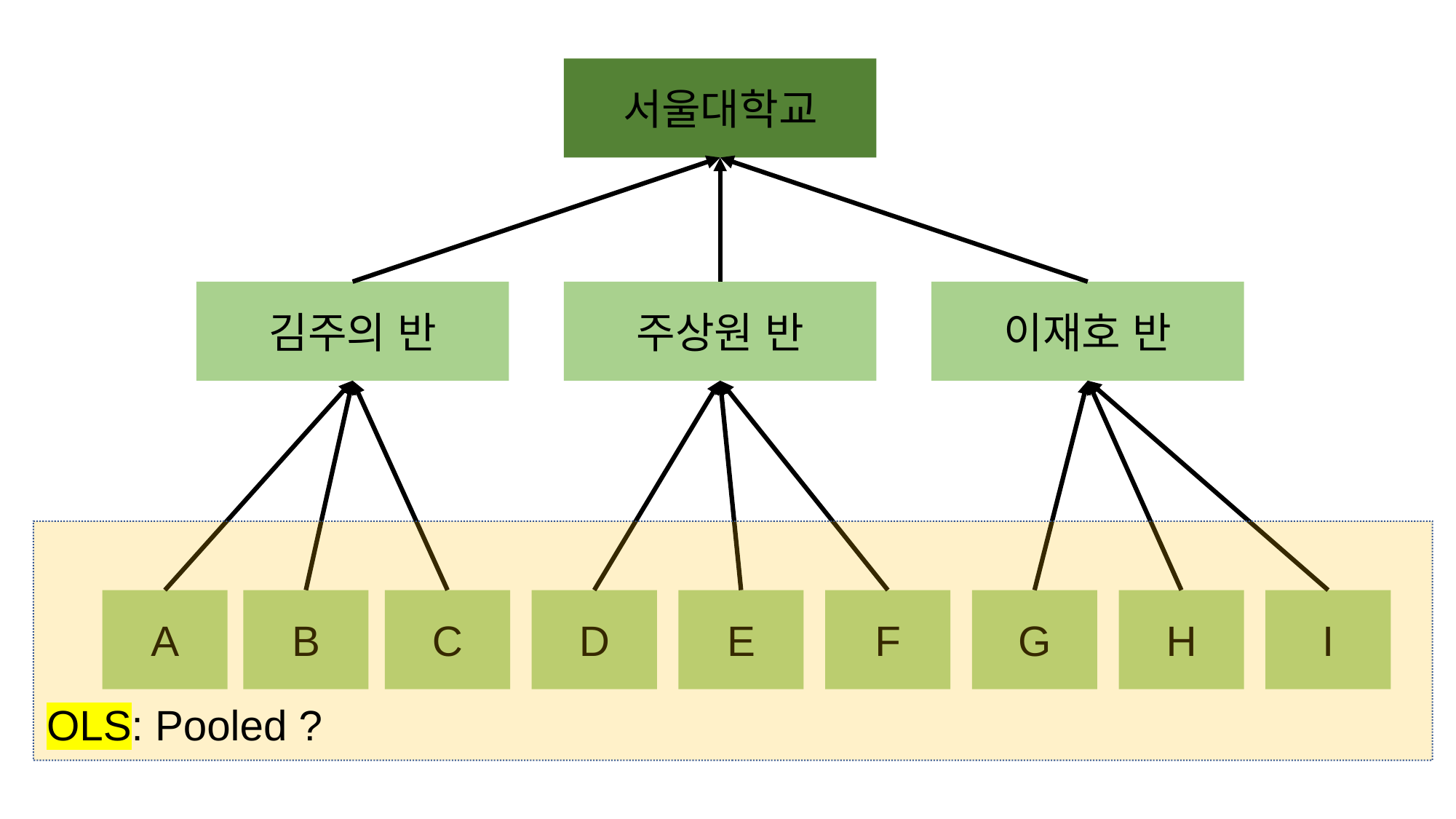

서울대학교
김주의 반
주상원 반
이재호 반

A
B
C
D
E
F
G
H
I
OLS: Pooled ?